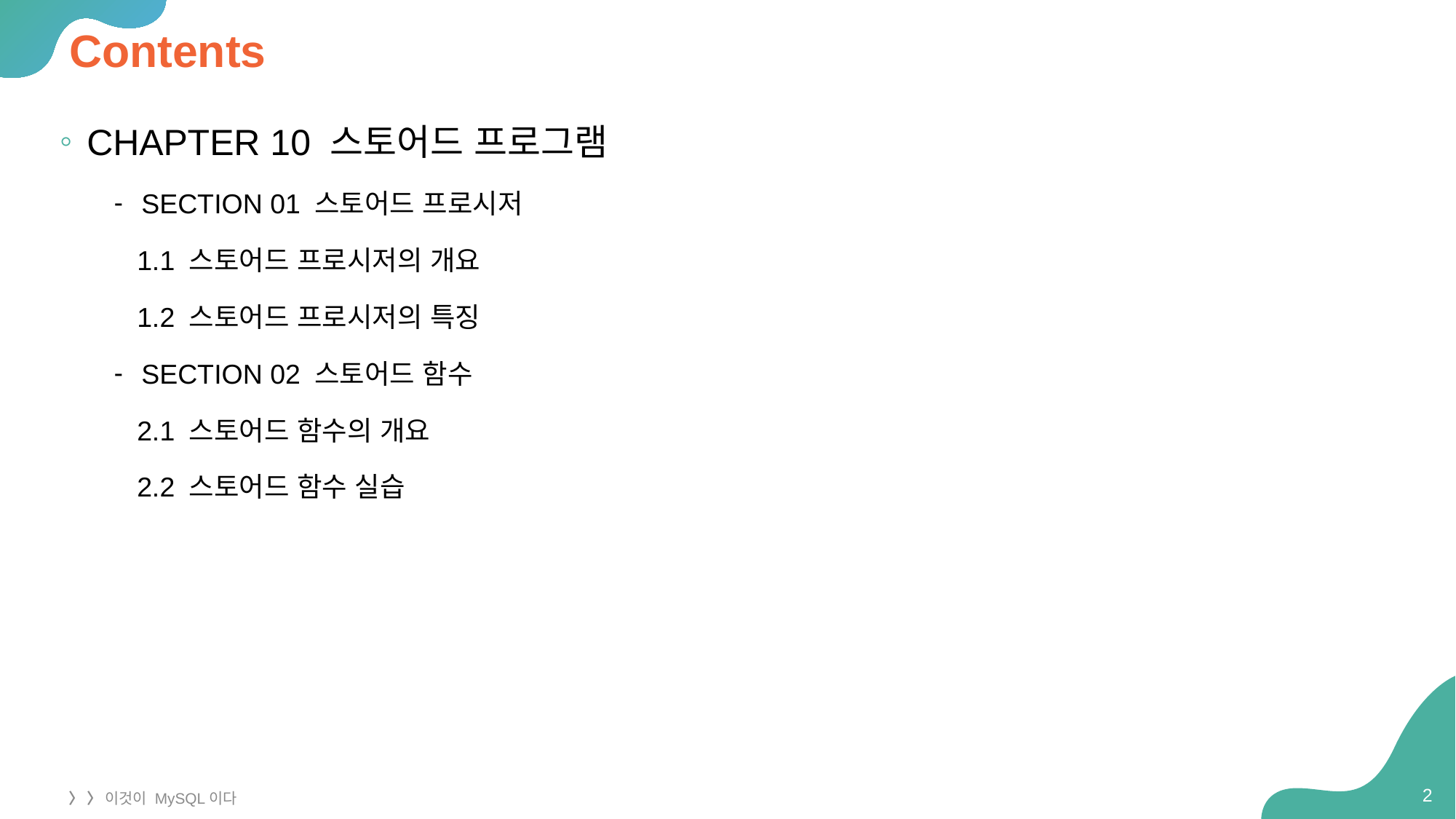

# Contents
CHAPTER 10 스토어드 프로그램
SECTION 01 스토어드 프로시저
   1.1 스토어드 프로시저의 개요
   1.2 스토어드 프로시저의 특징
SECTION 02 스토어드 함수
   2.1 스토어드 함수의 개요
   2.2 스토어드 함수 실습

2
〉 〉 이것이 MySQL이다